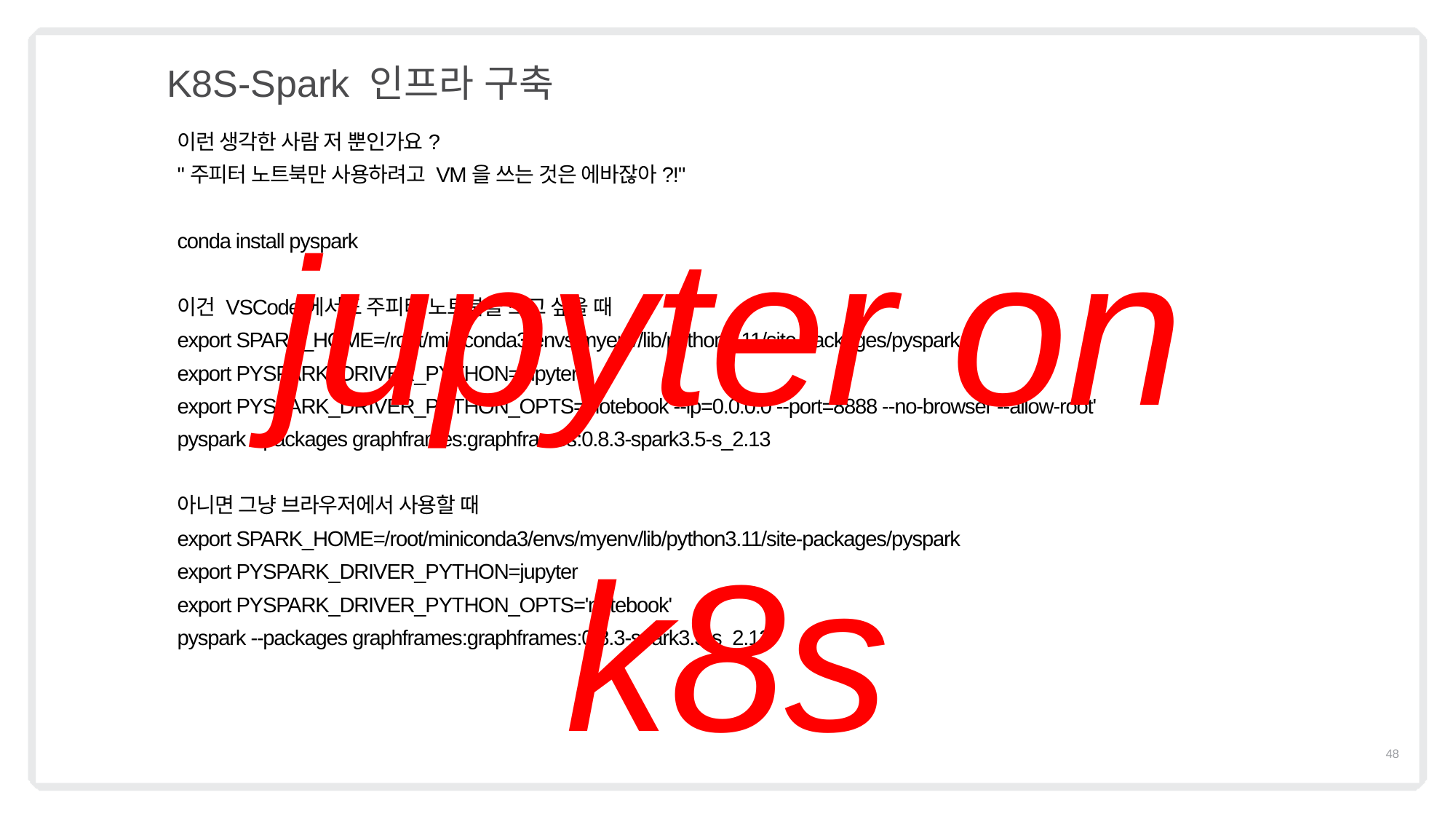

K8S-Spark 인프라 구축
jupyter on k8s
이런 생각한 사람 저 뿐인가요?
"주피터 노트북만 사용하려고 VM을 쓰는 것은 에바잖아?!"

conda install pyspark

이건 VSCode에서도 주피터 노트북을 쓰고 싶을 때
export SPARK_HOME=/root/miniconda3/envs/myenv/lib/python3.11/site-packages/pyspark
export PYSPARK_DRIVER_PYTHON=jupyter
export PYSPARK_DRIVER_PYTHON_OPTS='notebook --ip=0.0.0.0 --port=8888 --no-browser --allow-root'
pyspark --packages graphframes:graphframes:0.8.3-spark3.5-s_2.13

아니면 그냥 브라우저에서 사용할 때
export SPARK_HOME=/root/miniconda3/envs/myenv/lib/python3.11/site-packages/pyspark
export PYSPARK_DRIVER_PYTHON=jupyter
export PYSPARK_DRIVER_PYTHON_OPTS='notebook'
pyspark --packages graphframes:graphframes:0.8.3-spark3.5-s_2.13